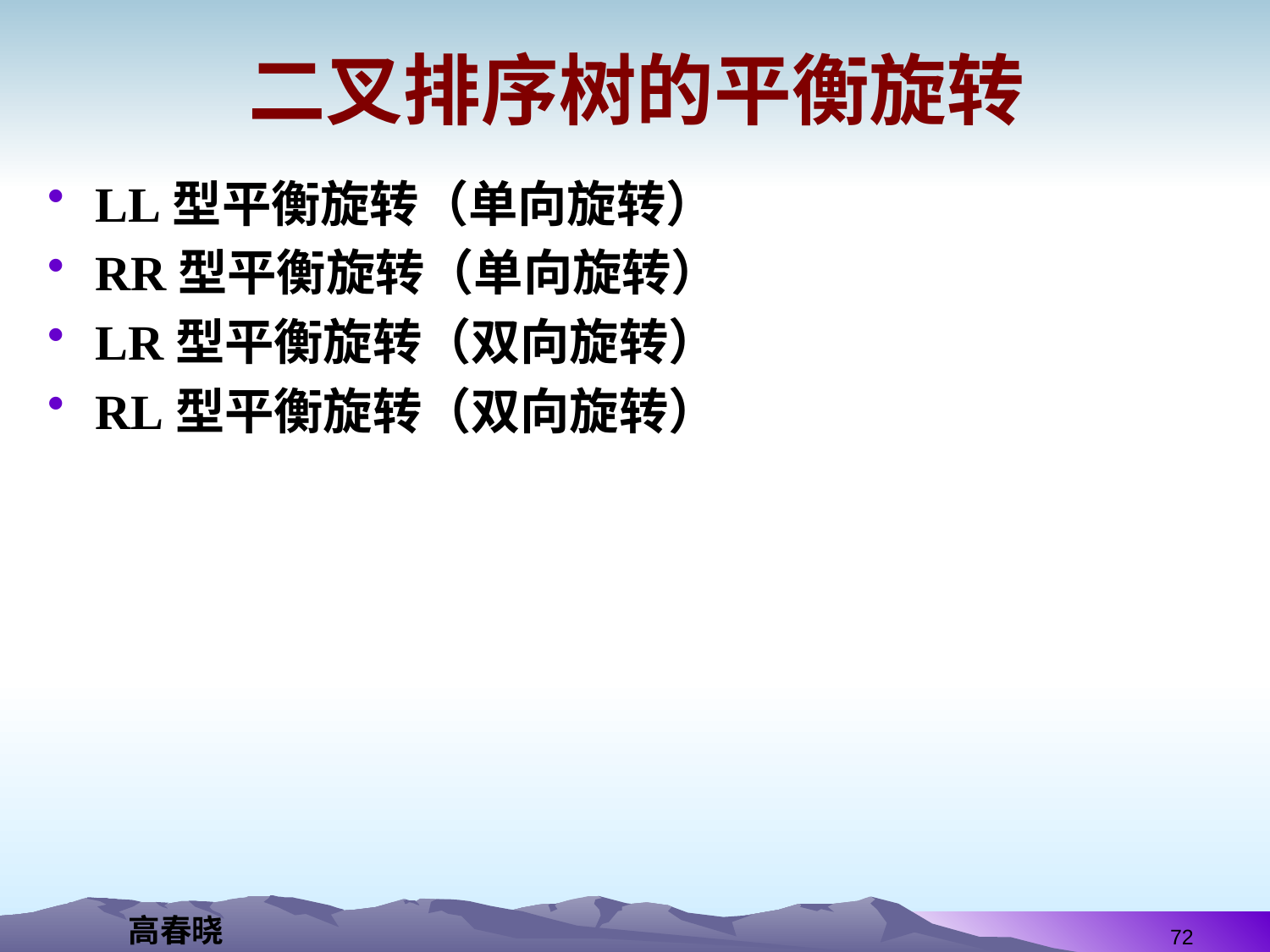

# 二叉排序树的平衡旋转
LL型平衡旋转（单向旋转）
RR型平衡旋转（单向旋转）
LR型平衡旋转（双向旋转）
RL型平衡旋转（双向旋转）

72